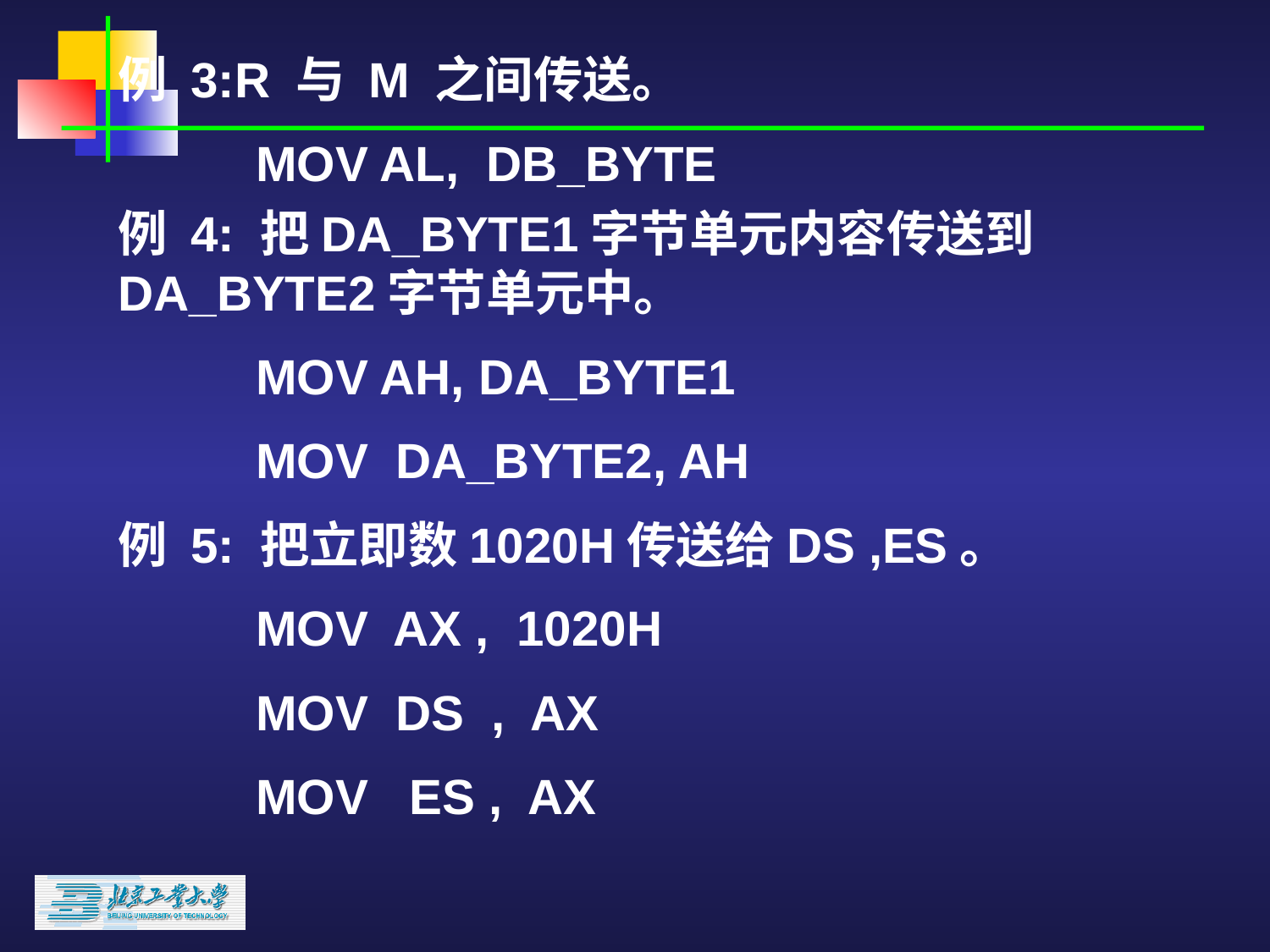

例 3:R 与 M 之间传送。
          MOV AL,  DB_BYTE
例 4: 把DA_BYTE1字节单元内容传送到DA_BYTE2字节单元中。
          MOV AH, DA_BYTE1
          MOV  DA_BYTE2, AH
例 5: 把立即数1020H传送给DS ,ES。
          MOV  AX ,  1020H
          MOV  DS  ,  AX
          MOV   ES ,  AX